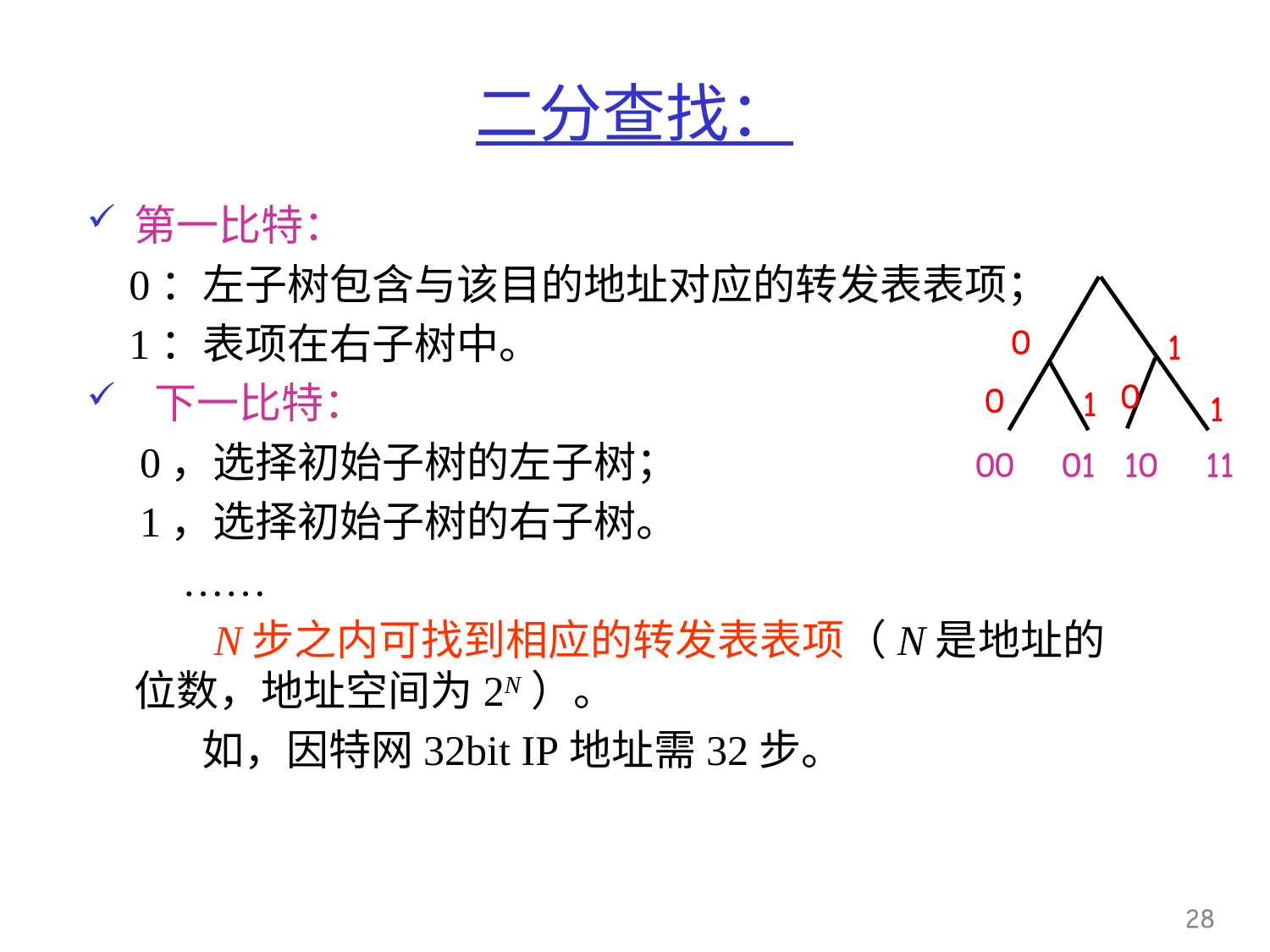

# 二分查找：
第一比特：
    0：左子树包含与该目的地址对应的转发表表项；
    1：表项在右子树中。
 下一比特：
     0，选择初始子树的左子树；
     1，选择初始子树的右子树。
         ……
            N步之内可找到相应的转发表表项（N是地址的位数，地址空间为2N）。
           如，因特网32bit IP地址需32步。

0
1

0
0
1
1
00     01   10     11
28